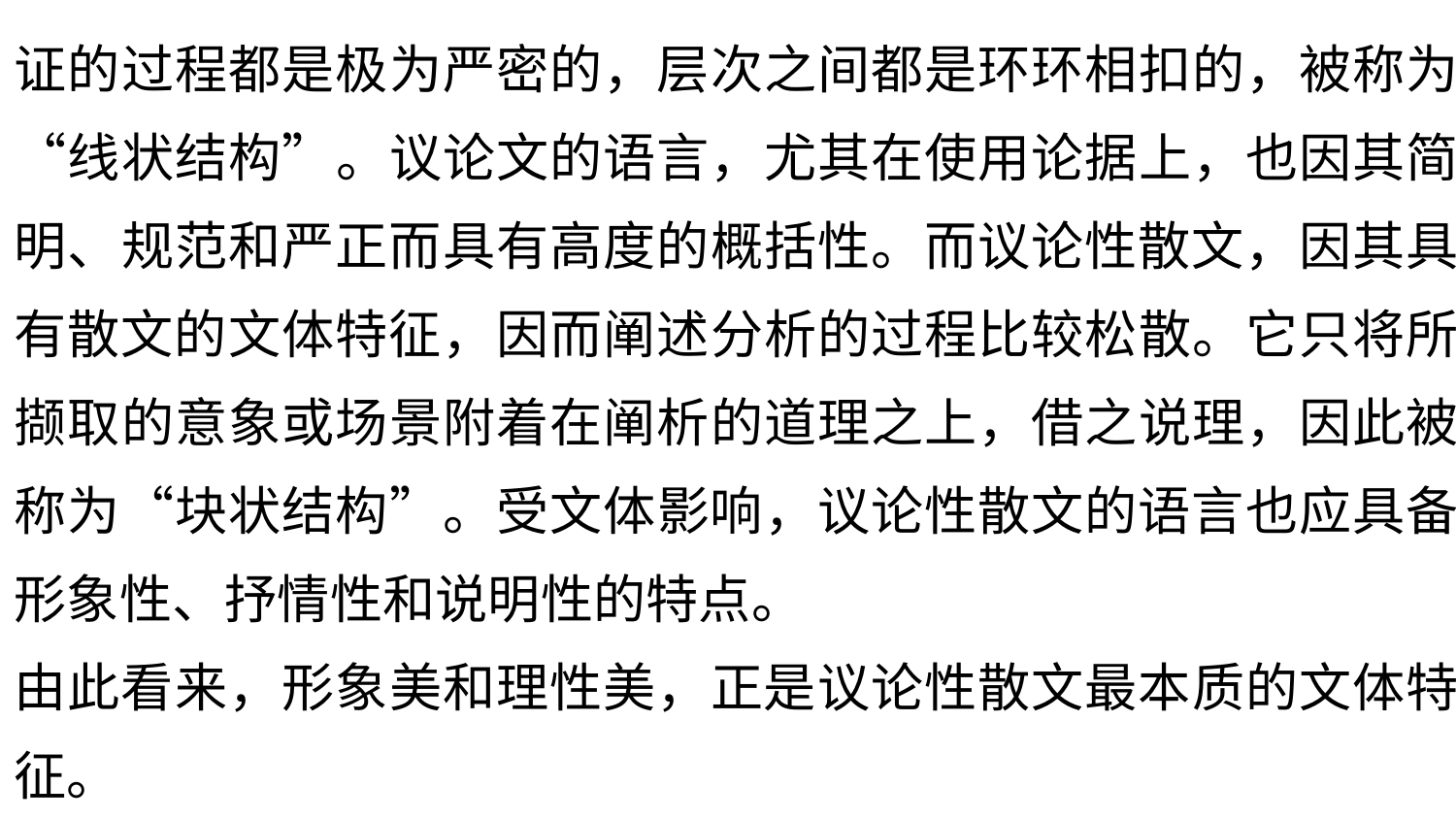

证的过程都是极为严密的，层次之间都是环环相扣的，被称为“线状结构”。议论文的语言，尤其在使用论据上，也因其简明、规范和严正而具有高度的概括性。而议论性散文，因其具有散文的文体特征，因而阐述分析的过程比较松散。它只将所撷取的意象或场景附着在阐析的道理之上，借之说理，因此被称为“块状结构”。受文体影响，议论性散文的语言也应具备形象性、抒情性和说明性的特点。
由此看来，形象美和理性美，正是议论性散文最本质的文体特征。